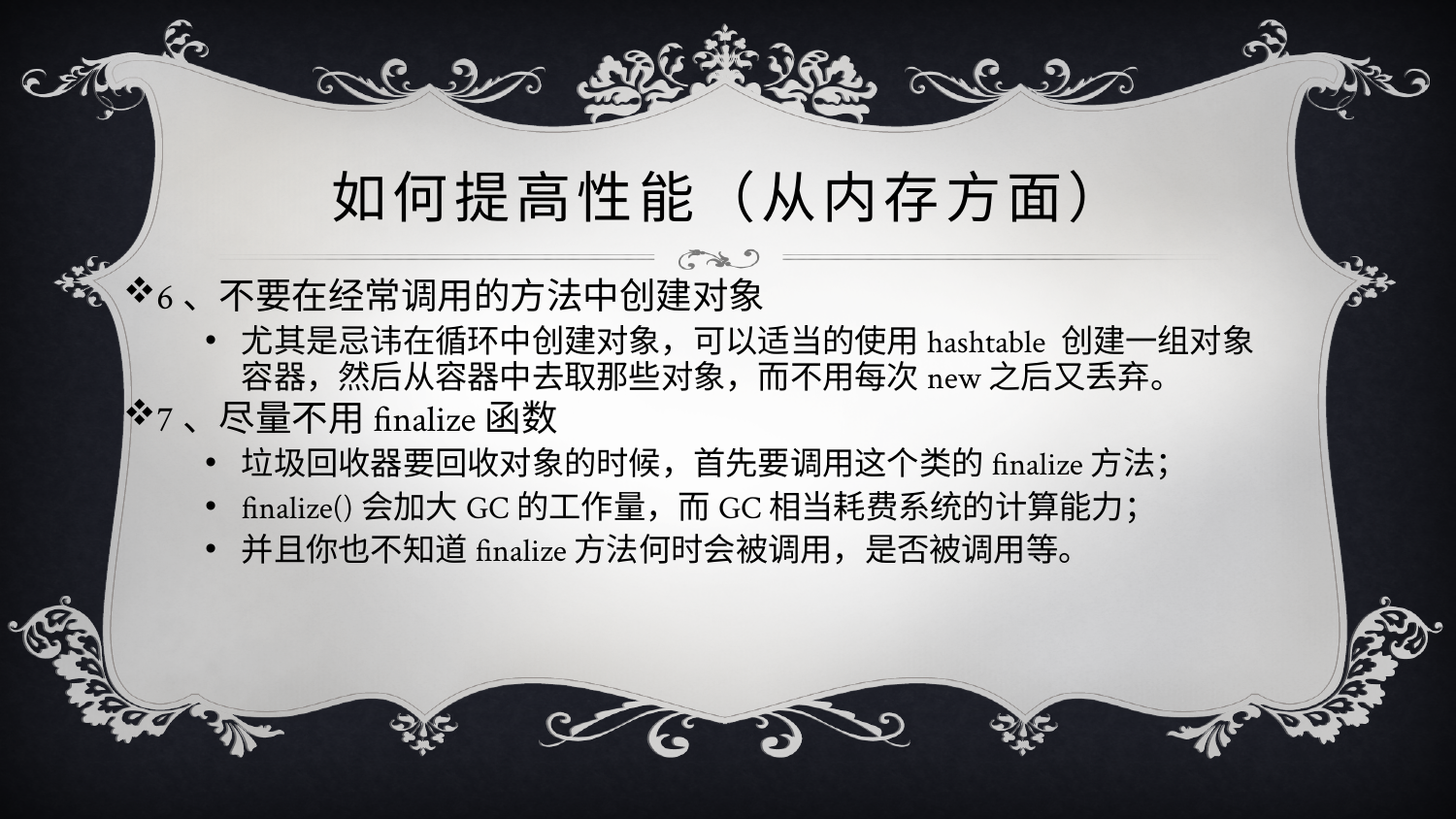

# 如何提高性能（从内存方面）
6、不要在经常调用的方法中创建对象
尤其是忌讳在循环中创建对象，可以适当的使用hashtable 创建一组对象容器，然后从容器中去取那些对象，而不用每次new之后又丢弃。
7、尽量不用finalize函数
垃圾回收器要回收对象的时候，首先要调用这个类的finalize方法；
finalize()会加大GC的工作量，而GC相当耗费系统的计算能力；
并且你也不知道finalize方法何时会被调用，是否被调用等。